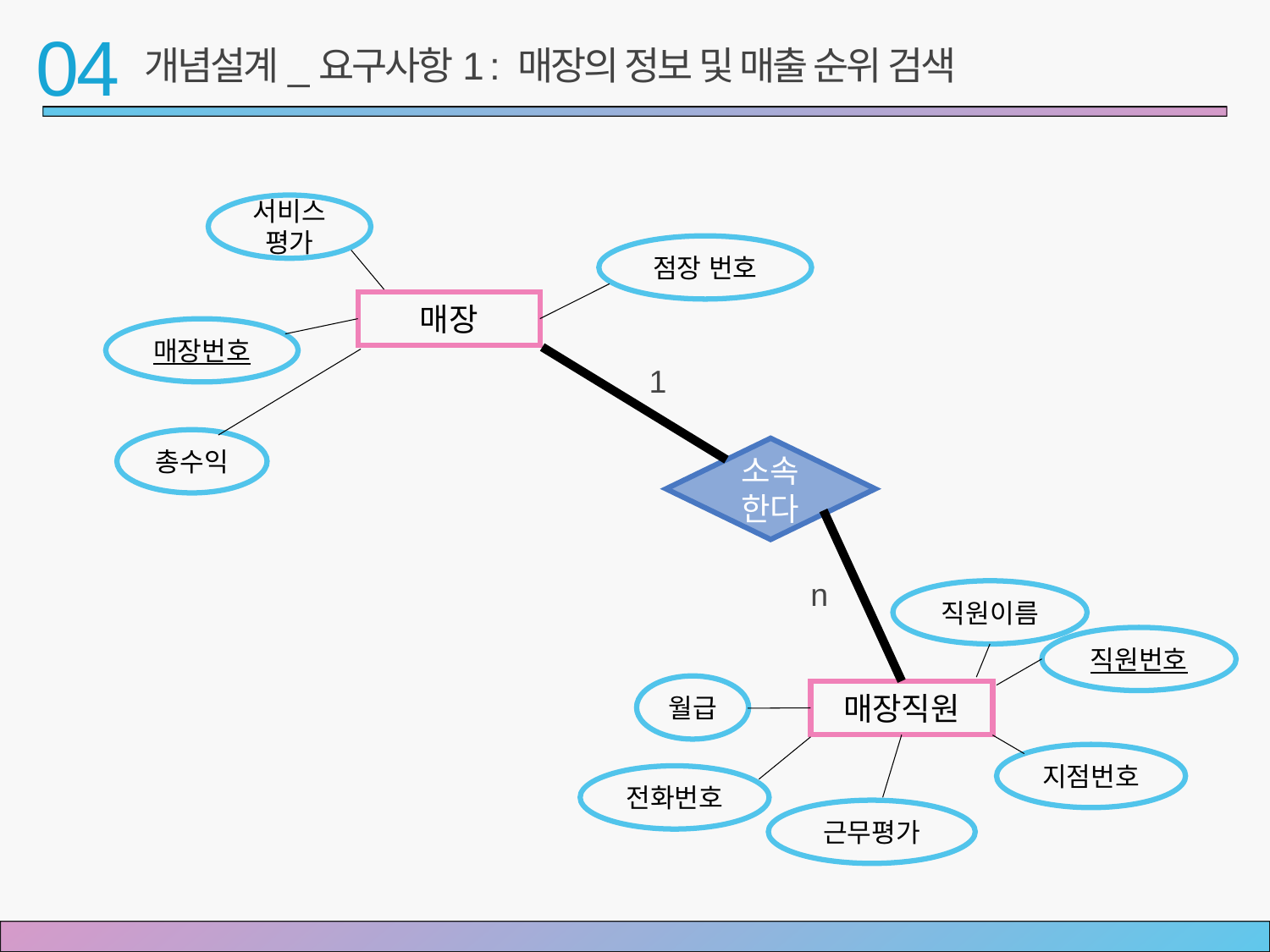

04
개념설계_요구사항1 : 매장의 정보 및 매출 순위 검색

서비스 평가
점장 번호
매장
매장번호
1
총수익
소속한다
n
직원이름
직원번호
월급
매장직원
지점번호
전화번호
근무평가